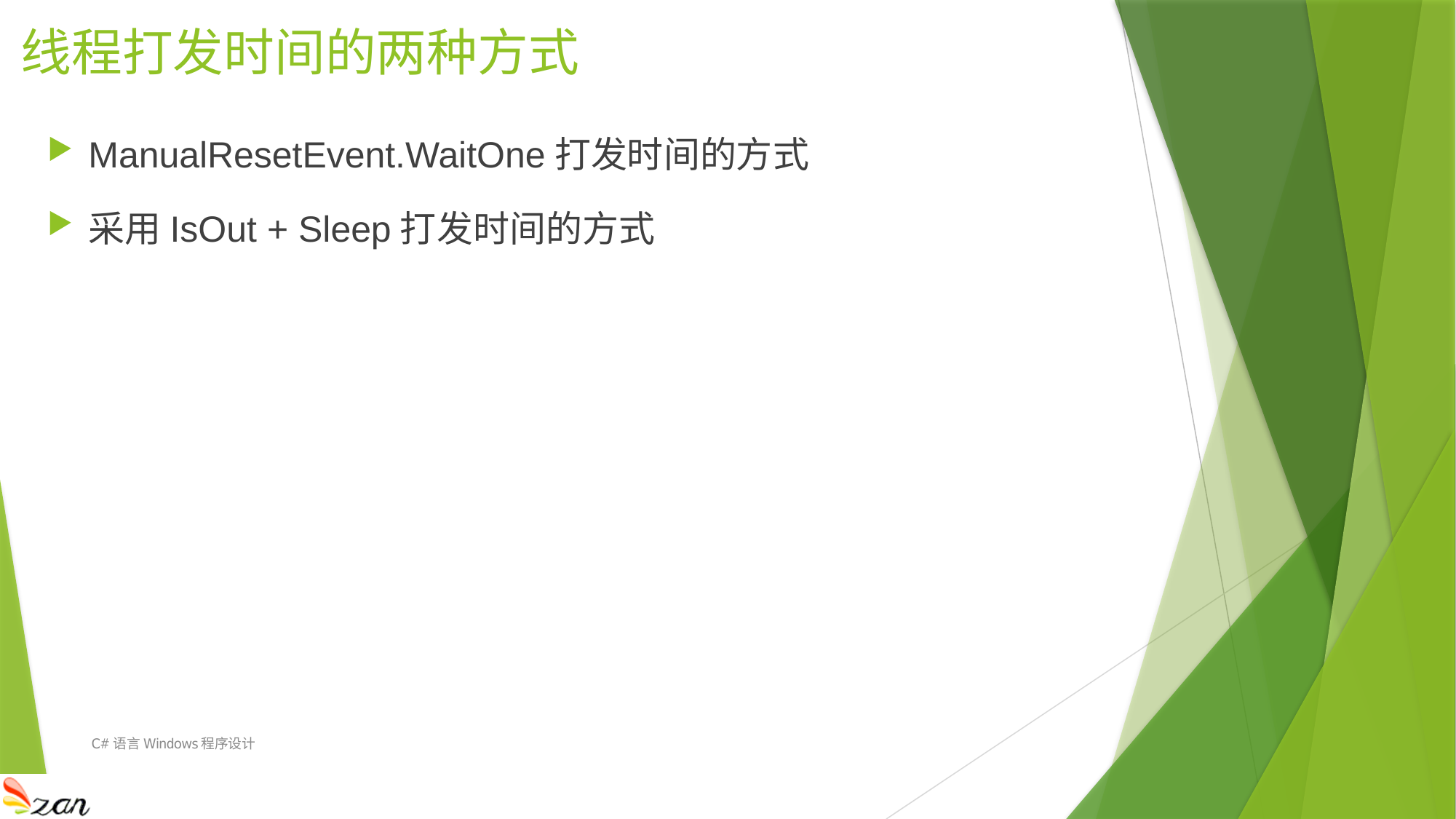

# 线程打发时间的两种方式
ManualResetEvent.WaitOne打发时间的方式
采用IsOut + Sleep打发时间的方式
C#语言Windows程序设计